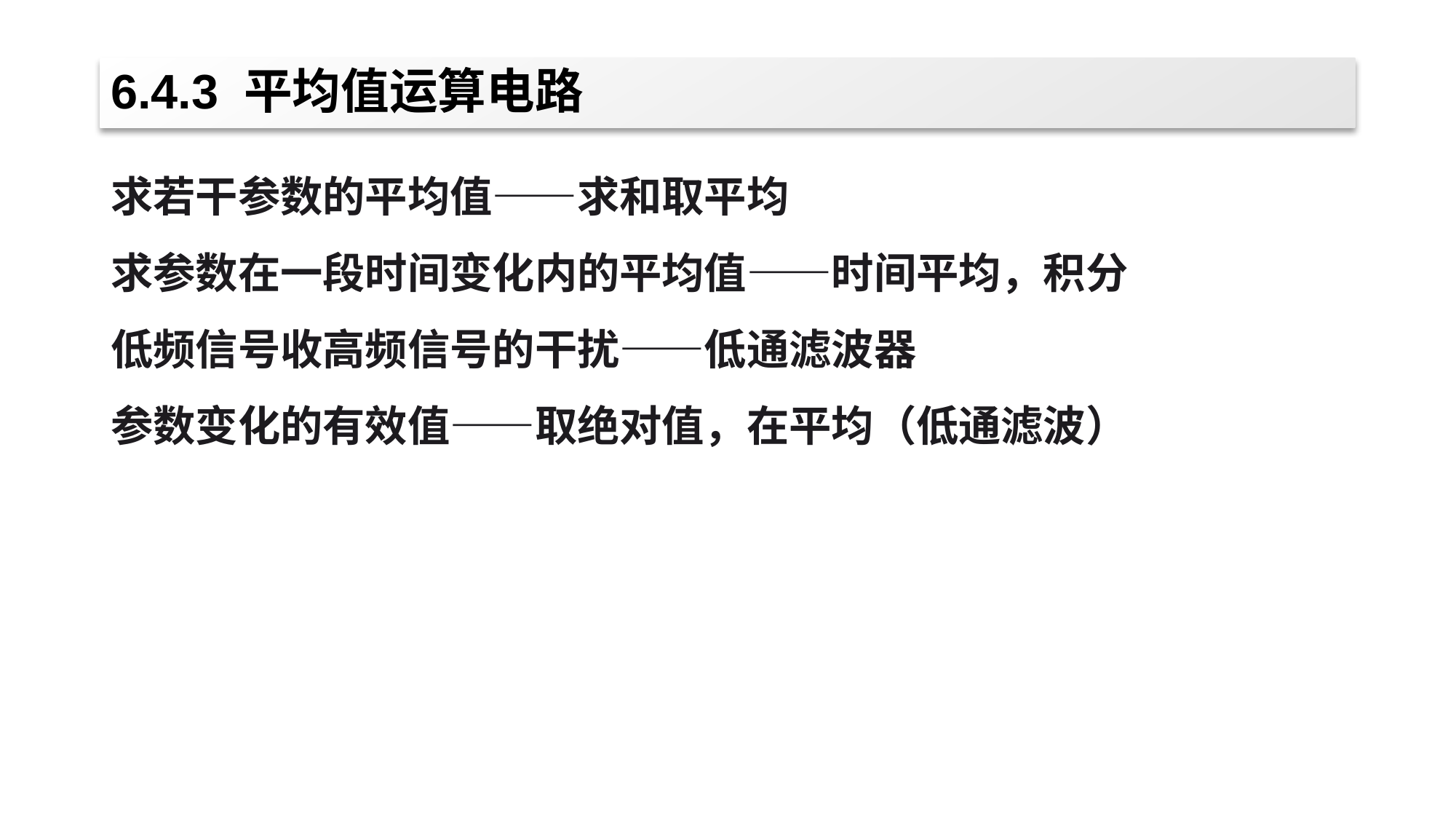

# 6.4.3 平均值运算电路
求若干参数的平均值——求和取平均
求参数在一段时间变化内的平均值——时间平均，积分
低频信号收高频信号的干扰——低通滤波器
参数变化的有效值——取绝对值，在平均（低通滤波）